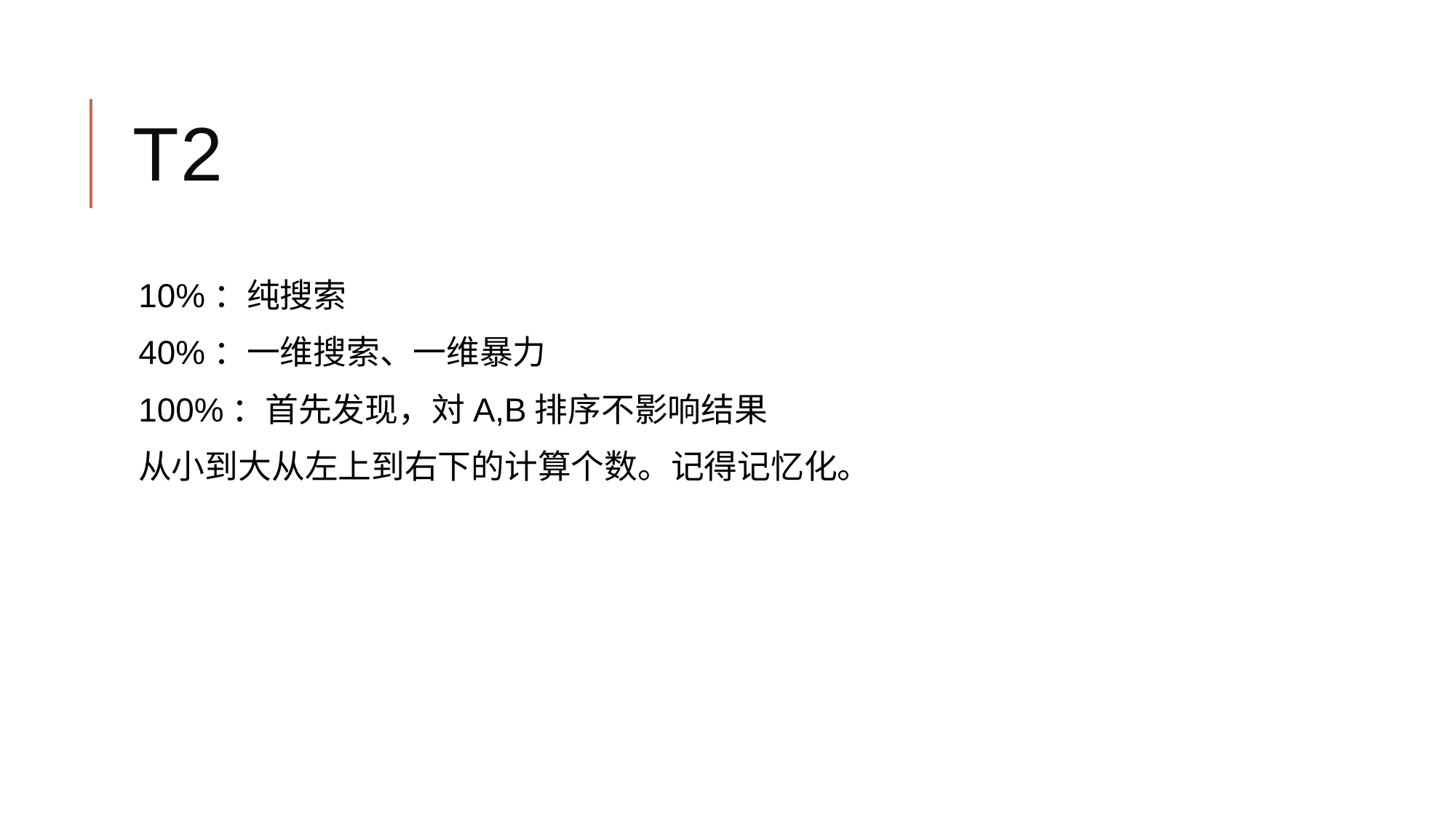

# T2
10%：纯搜索
40%：一维搜索、一维暴力
100%：首先发现，対A,B排序不影响结果
从小到大从左上到右下的计算个数。记得记忆化。